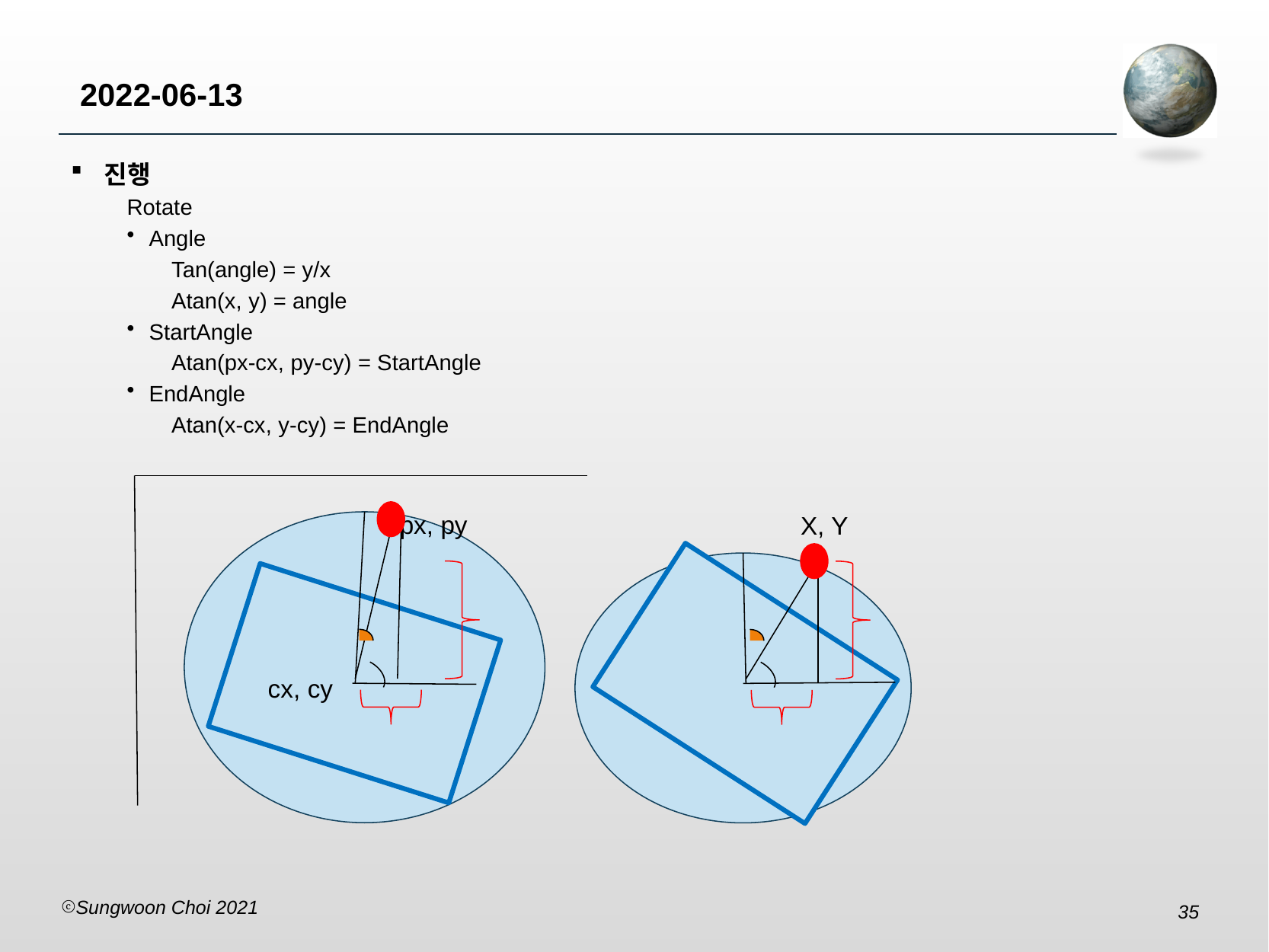

# 2022-06-13
진행
Rotate
Angle
Tan(angle) = y/x
Atan(x, y) = angle
StartAngle
Atan(px-cx, py-cy) = StartAngle
EndAngle
Atan(x-cx, y-cy) = EndAngle

px, py
X, Y

cx, cy

Sungwoon Choi 2021
35